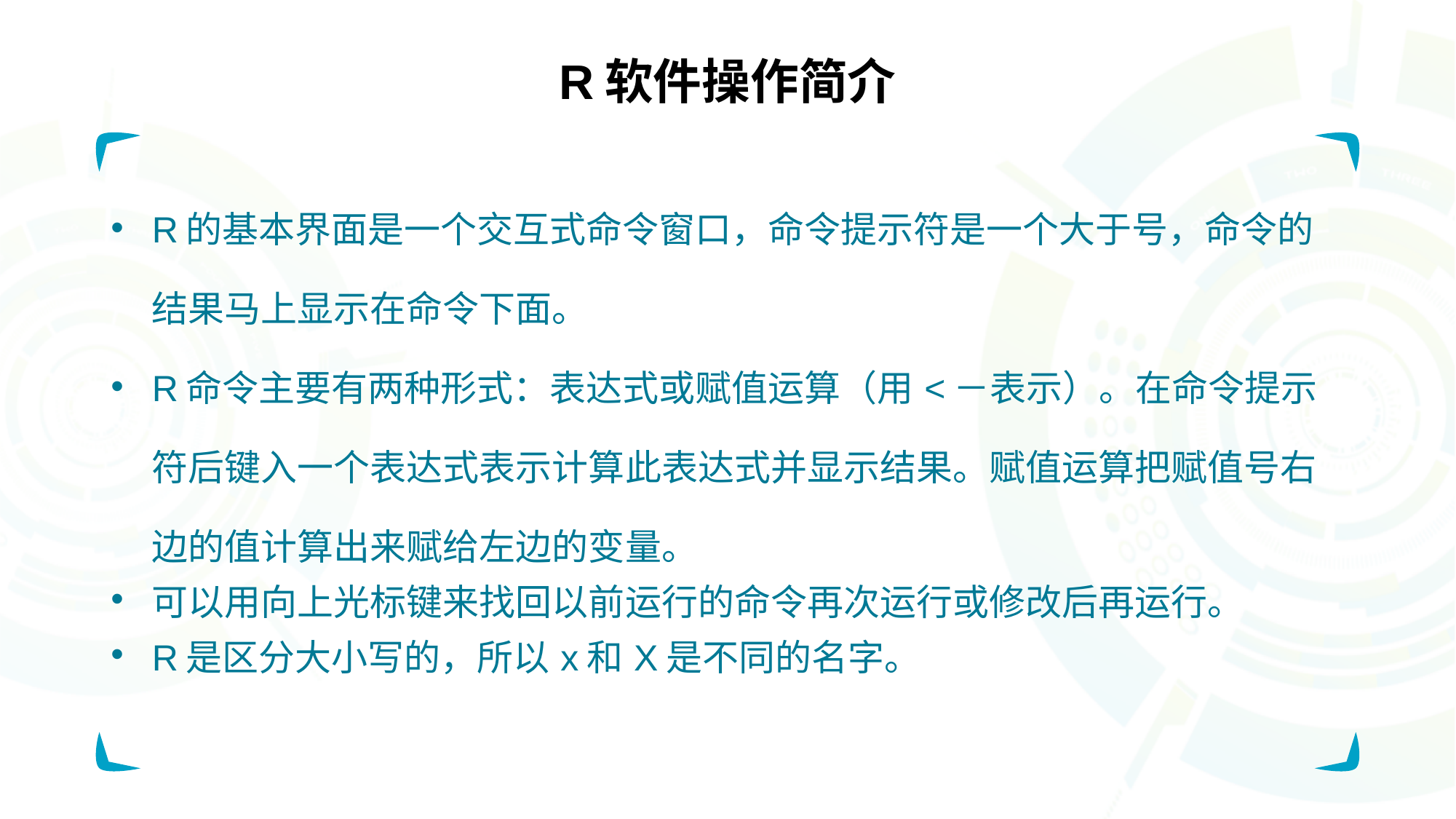

# R软件操作简介

R的基本界面是一个交互式命令窗口，命令提示符是一个大于号，命令的结果马上显示在命令下面。
R命令主要有两种形式：表达式或赋值运算（用<－表示）。在命令提示符后键入一个表达式表示计算此表达式并显示结果。赋值运算把赋值号右边的值计算出来赋给左边的变量。
可以用向上光标键来找回以前运行的命令再次运行或修改后再运行。
R是区分大小写的，所以x和X是不同的名字。